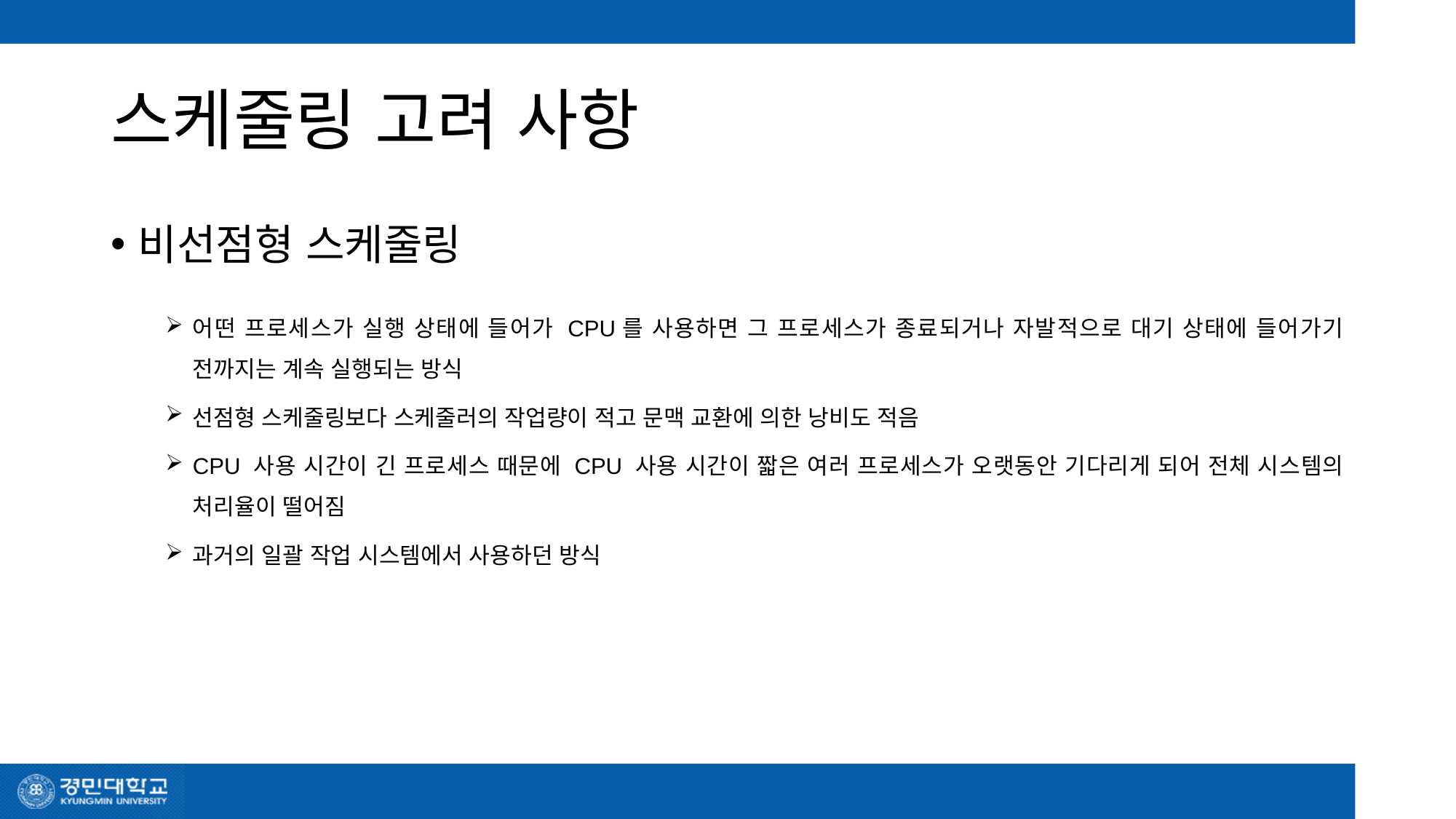

# 스케줄링 고려 사항
비선점형 스케줄링

어떤 프로세스가 실행 상태에 들어가 CPU를 사용하면 그 프로세스가 종료되거나 자발적으로 대기 상태에 들어가기 전까지는 계속 실행되는 방식
선점형 스케줄링보다 스케줄러의 작업량이 적고 문맥 교환에 의한 낭비도 적음
CPU 사용 시간이 긴 프로세스 때문에 CPU 사용 시간이 짧은 여러 프로세스가 오랫동안 기다리게 되어 전체 시스템의 처리율이 떨어짐
과거의 일괄 작업 시스템에서 사용하던 방식